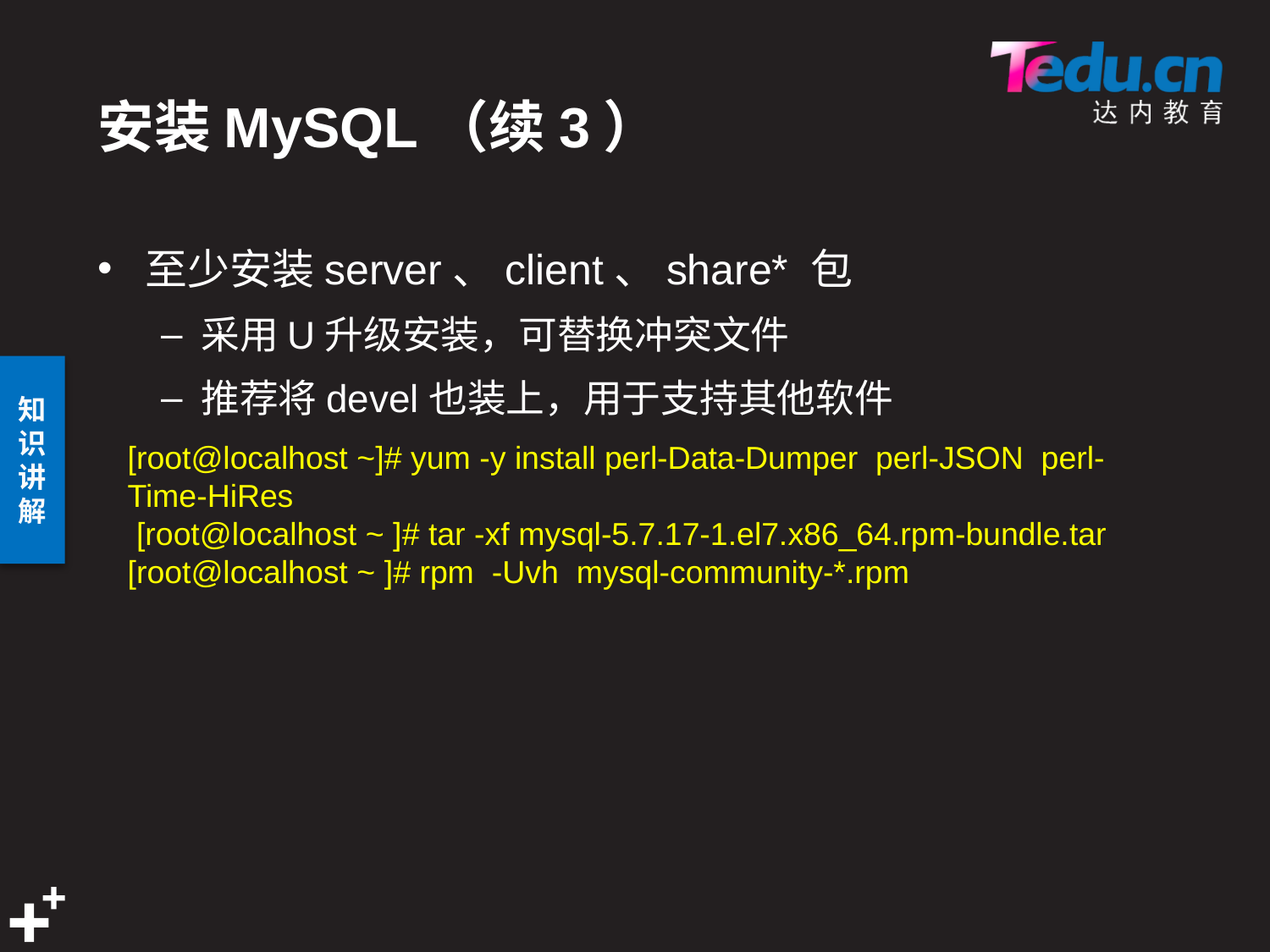

# 安装MySQL（续3）
至少安装server、client、share* 包
采用U升级安装，可替换冲突文件
推荐将devel也装上，用于支持其他软件
[root@localhost ~]# yum -y install perl-Data-Dumper  perl-JSON  perl-Time-HiRes
 [root@localhost ~ ]# tar -xf mysql-5.7.17-1.el7.x86_64.rpm-bundle.tar
[root@localhost ~ ]# rpm  -Uvh  mysql-community-*.rpm